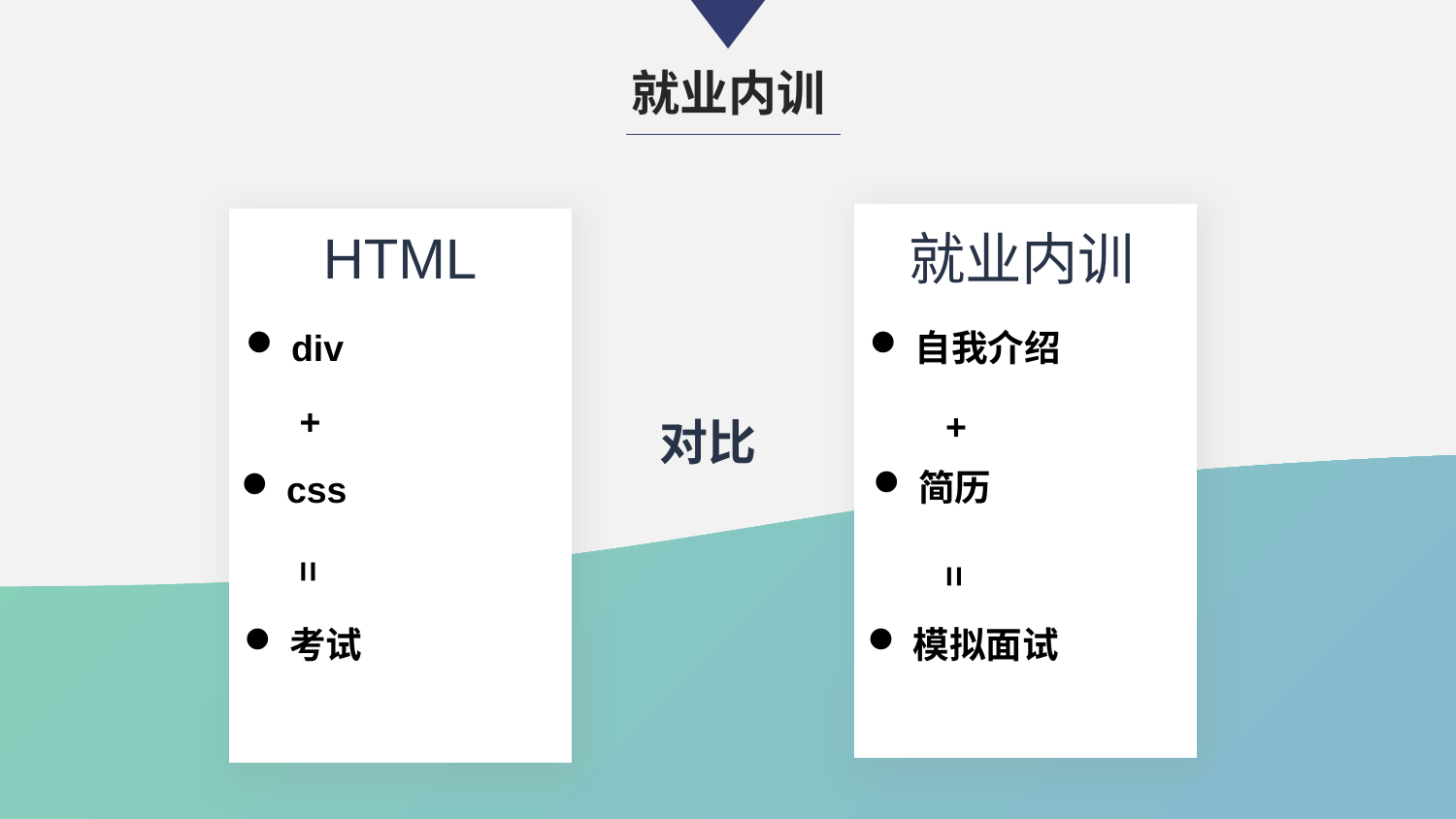

就业内训

就业内训
自我介绍
简历
模拟面试

HTML
div
css
考试
+
+
对比

=
=